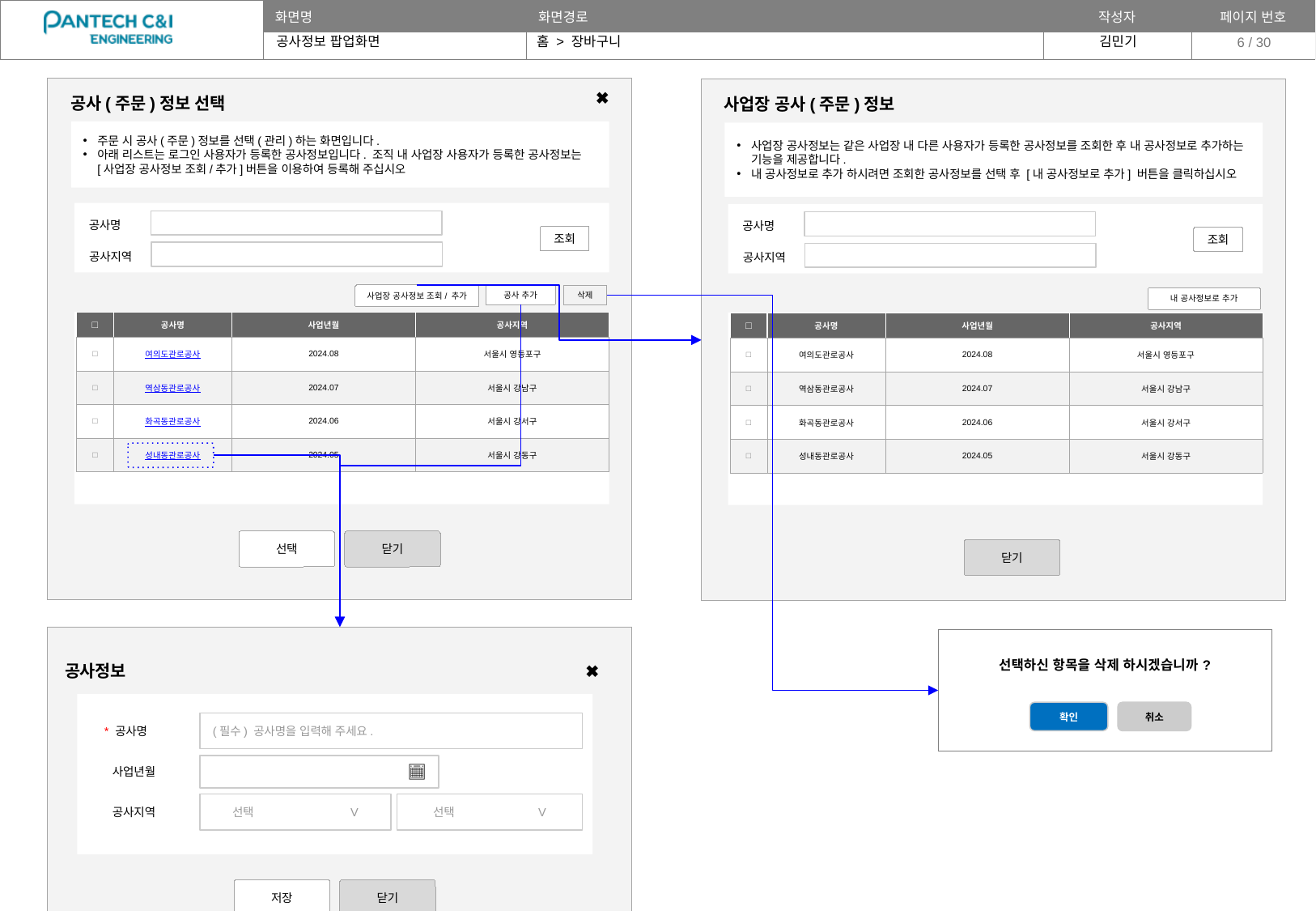

공사정보 팝업화면
홈 > 장바구니
6 / 30

✖

공사(주문)정보 선택
사업장 공사(주문)정보
주문 시 공사(주문)정보를 선택(관리)하는 화면입니다.
아래 리스트는 로그인 사용자가 등록한 공사정보입니다. 조직 내 사업장 사용자가 등록한 공사정보는 [사업장 공사정보 조회/추가]버튼을 이용하여 등록해 주십시오
사업장 공사정보는 같은 사업장 내 다른 사용자가 등록한 공사정보를 조회한 후 내 공사정보로 추가하는 기능을 제공합니다.
내 공사정보로 추가 하시려면 조회한 공사정보를 선택 후 [내 공사정보로 추가] 버튼을 클릭하십시오

공사명
공사명

조회
조회
공사지역
공사지역

공사 추가
사업장 공사정보 조회/ 추가
삭제
내 공사정보로 추가

| □ | 공사명 | 사업년월 | 공사지역 |
| --- | --- | --- | --- |
| □ | 여의도관로공사 | 2024.08 | 서울시 영등포구 |
| □ | 역삼동관로공사 | 2024.07 | 서울시 강남구 |
| □ | 화곡동관로공사 | 2024.06 | 서울시 강서구 |
| □ | 성내동관로공사 | 2024.05 | 서울시 강동구 |

| □ | 공사명 | 사업년월 | 공사지역 |
| --- | --- | --- | --- |
| □ | 여의도관로공사 | 2024.08 | 서울시 영등포구 |
| □ | 역삼동관로공사 | 2024.07 | 서울시 강남구 |
| □ | 화곡동관로공사 | 2024.06 | 서울시 강서구 |
| □ | 성내동관로공사 | 2024.05 | 서울시 강동구 |

선택
닫기
닫기

| 선택하신 항목을 삭제 하시겠습니까? |
| --- |
공사정보
✖

확인
취소
* 공사명
    (필수) 공사명을 입력해 주세요.
  사업년월

📅
  공사지역
선택                             V
선택                         V
저장
닫기